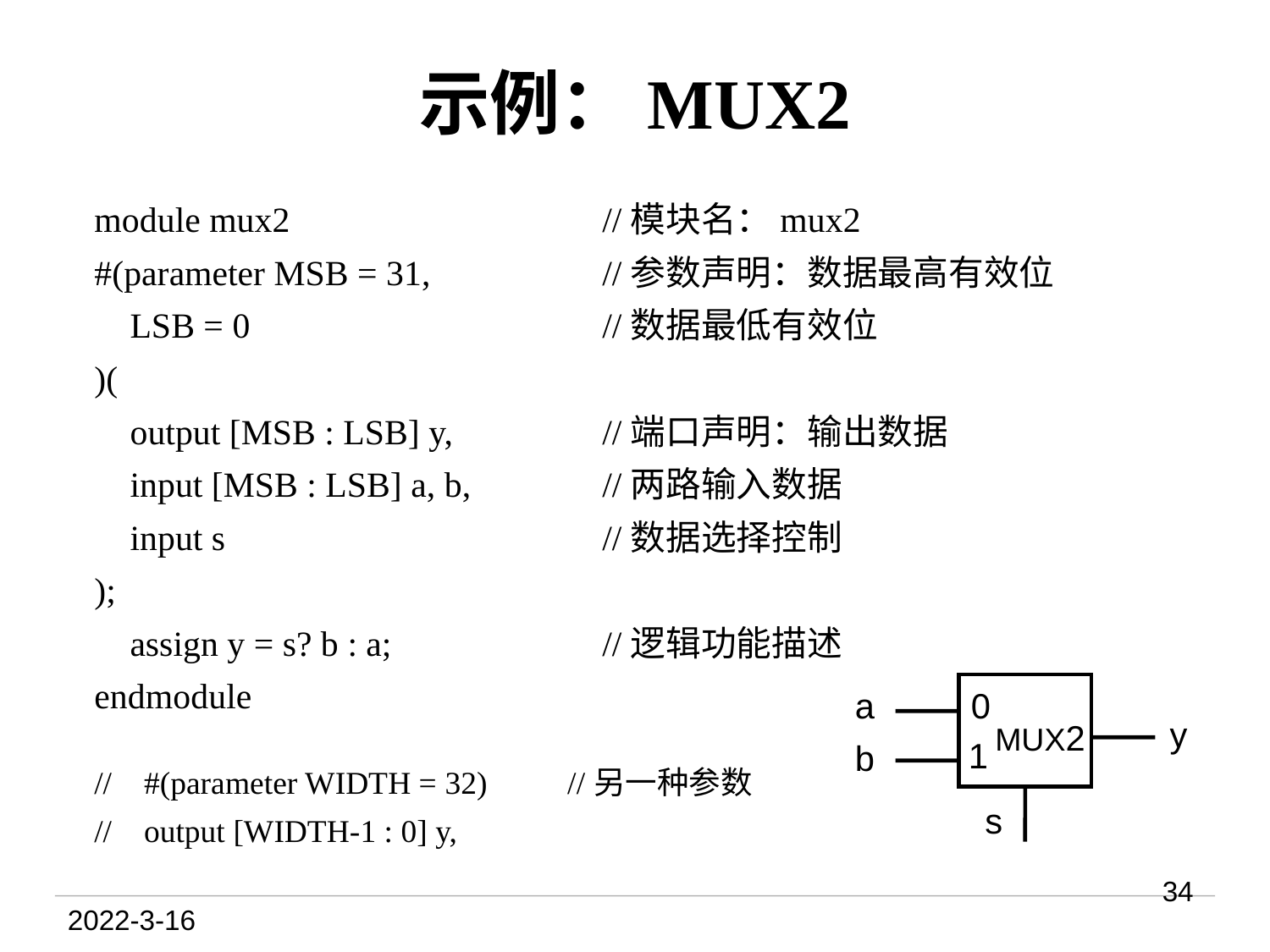

# 示例：MUX2
module mux2			//模块名：mux2
#(parameter MSB = 31, 		//参数声明：数据最高有效位
    LSB = 0			//数据最低有效位
)(
    output [MSB : LSB] y,		//端口声明：输出数据
    input [MSB : LSB] a, b,   	//两路输入数据
    input s			//数据选择控制
);
    assign y = s? b : a; 		//逻辑功能描述
endmodule

a
0

y
MUX2
1
b

s
//    #(parameter WIDTH = 32)          //另一种参数
//    output [WIDTH-1 : 0] y,
34
2022-3-16